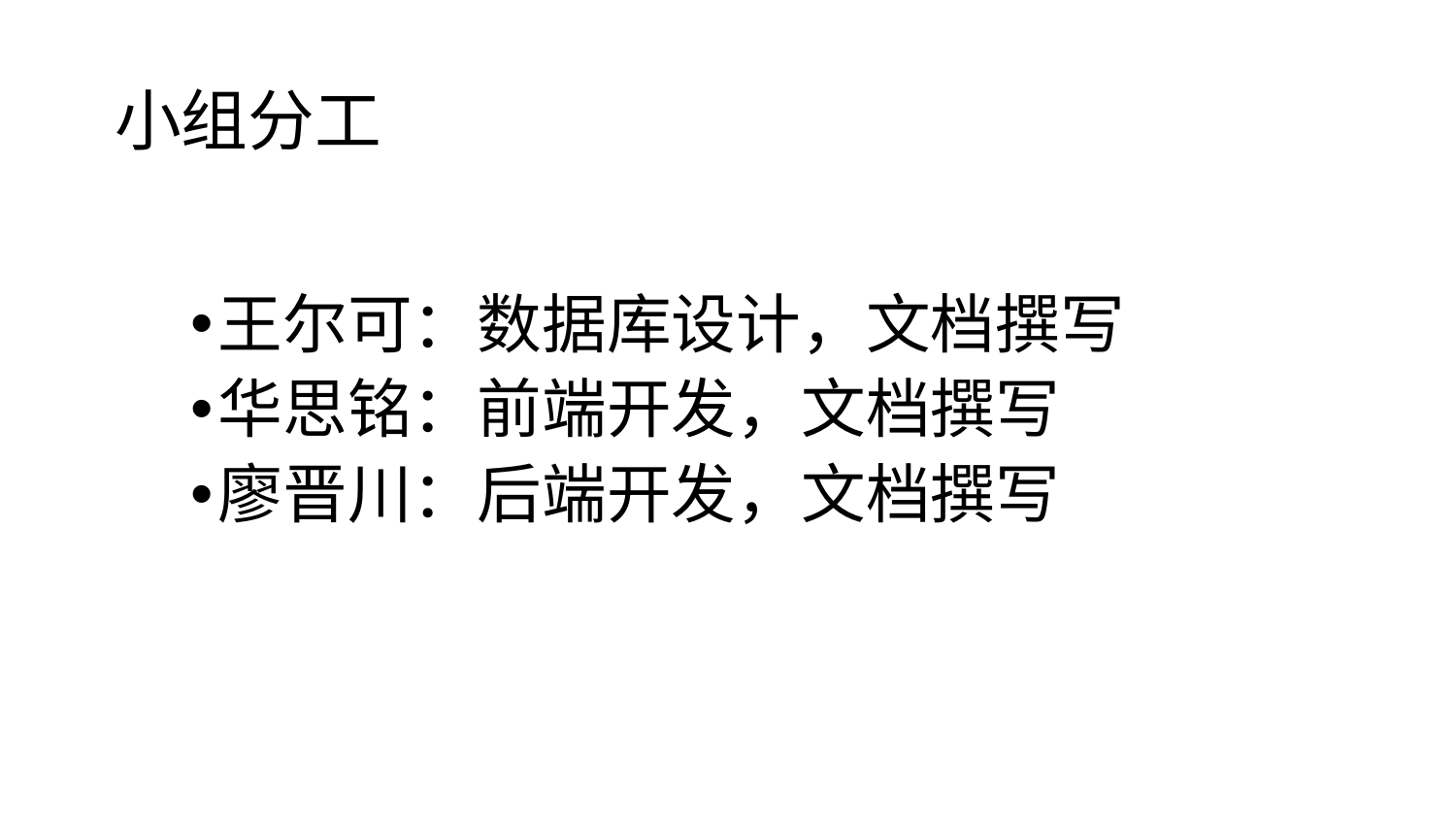

# 小组分工
王尔可：数据库设计，文档撰写
华思铭：前端开发，文档撰写
廖晋川：后端开发，文档撰写